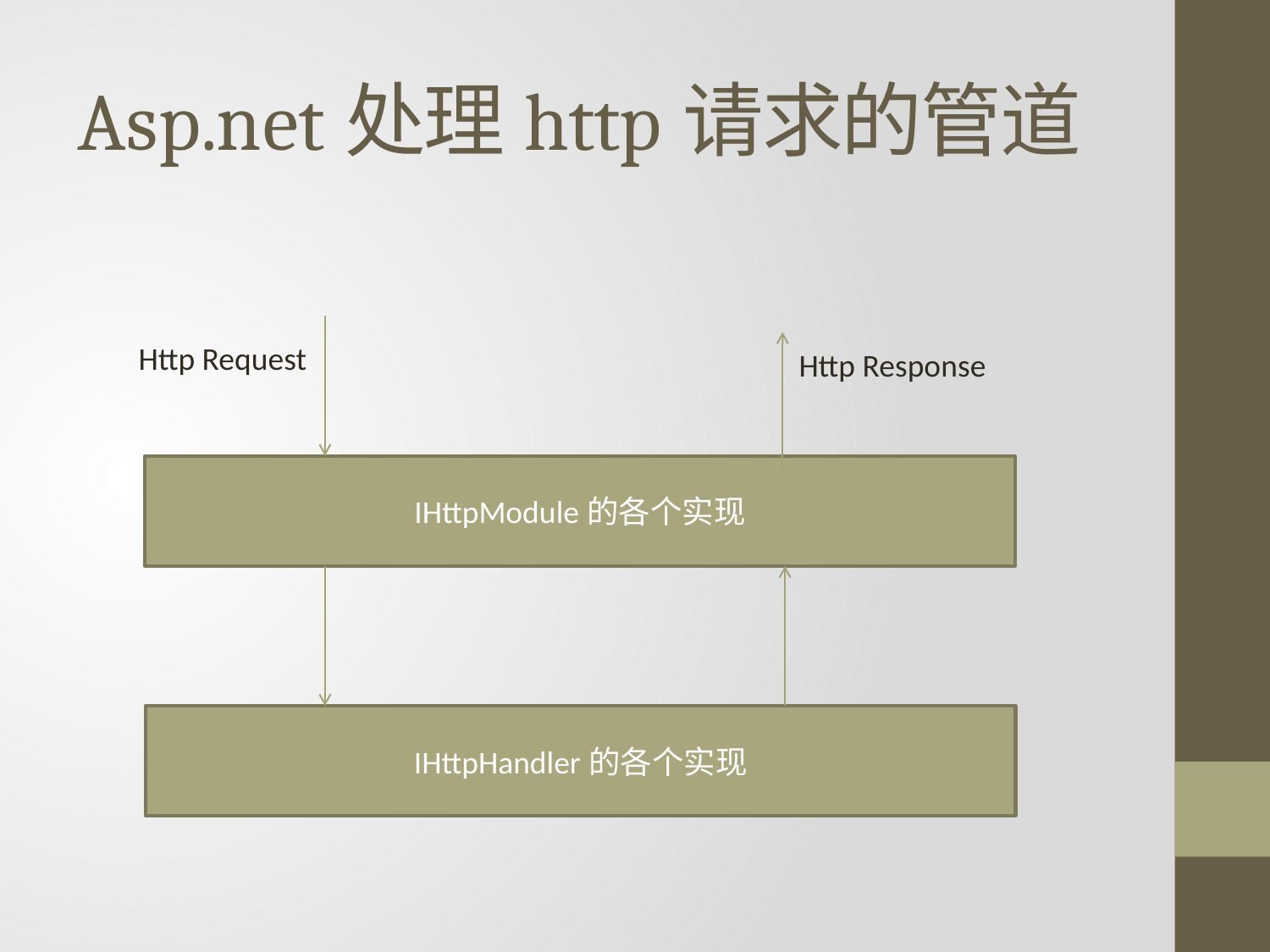

# Asp.net处理http请求的管道
Http Request
Http Response
IHttpModule的各个实现
IHttpHandler的各个实现